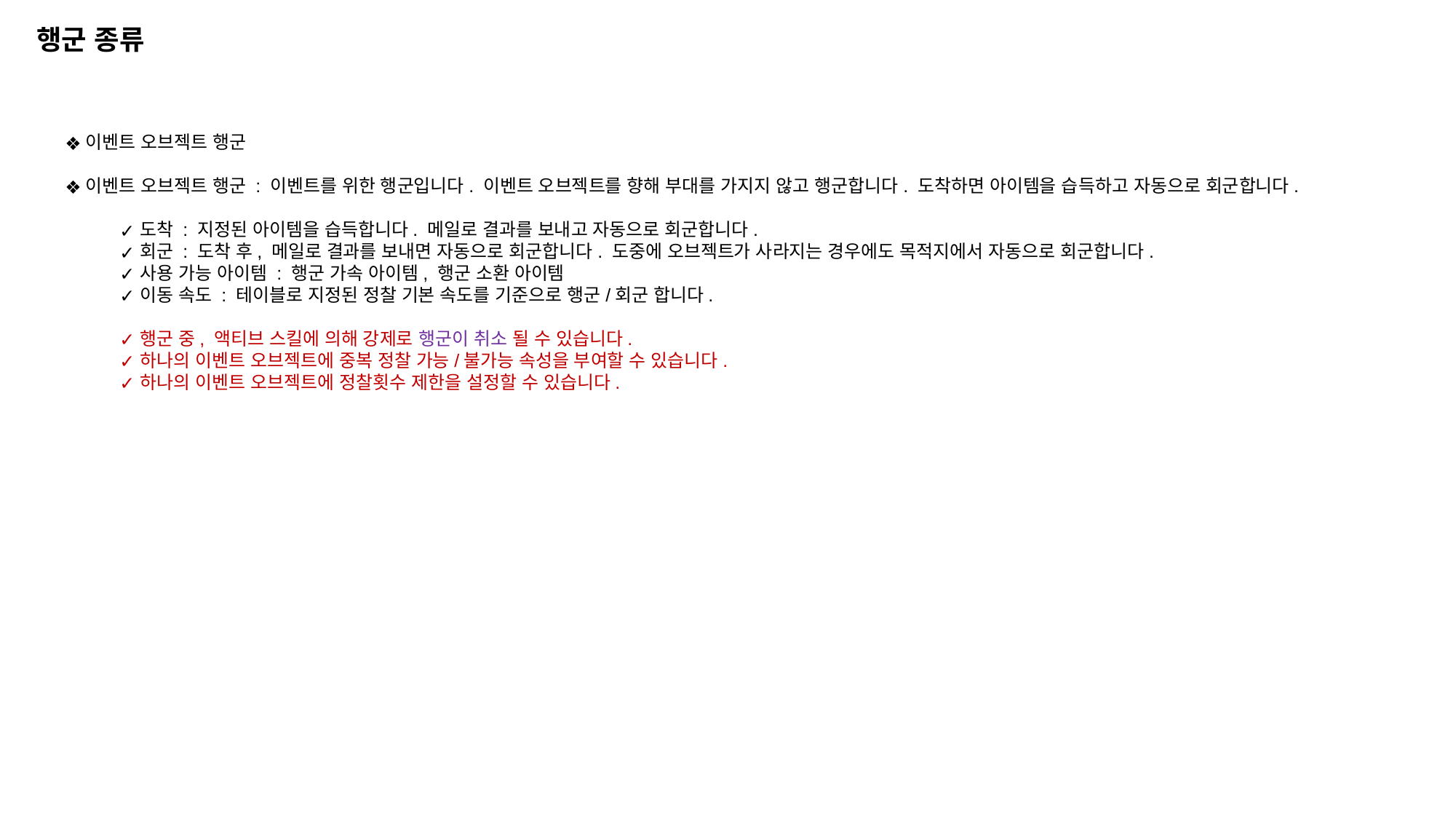

행군 종류
이벤트 오브젝트 행군

이벤트 오브젝트 행군 : 이벤트를 위한 행군입니다. 이벤트 오브젝트를 향해 부대를 가지지 않고 행군합니다. 도착하면 아이템을 습득하고 자동으로 회군합니다.

도착 : 지정된 아이템을 습득합니다. 메일로 결과를 보내고 자동으로 회군합니다.
회군 : 도착 후, 메일로 결과를 보내면 자동으로 회군합니다. 도중에 오브젝트가 사라지는 경우에도 목적지에서 자동으로 회군합니다.
사용 가능 아이템 : 행군 가속 아이템, 행군 소환 아이템
이동 속도 : 테이블로 지정된 정찰 기본 속도를 기준으로 행군/회군 합니다.

행군 중, 액티브 스킬에 의해 강제로 행군이 취소 될 수 있습니다.
하나의 이벤트 오브젝트에 중복 정찰 가능/불가능 속성을 부여할 수 있습니다.
하나의 이벤트 오브젝트에 정찰횟수 제한을 설정할 수 있습니다.